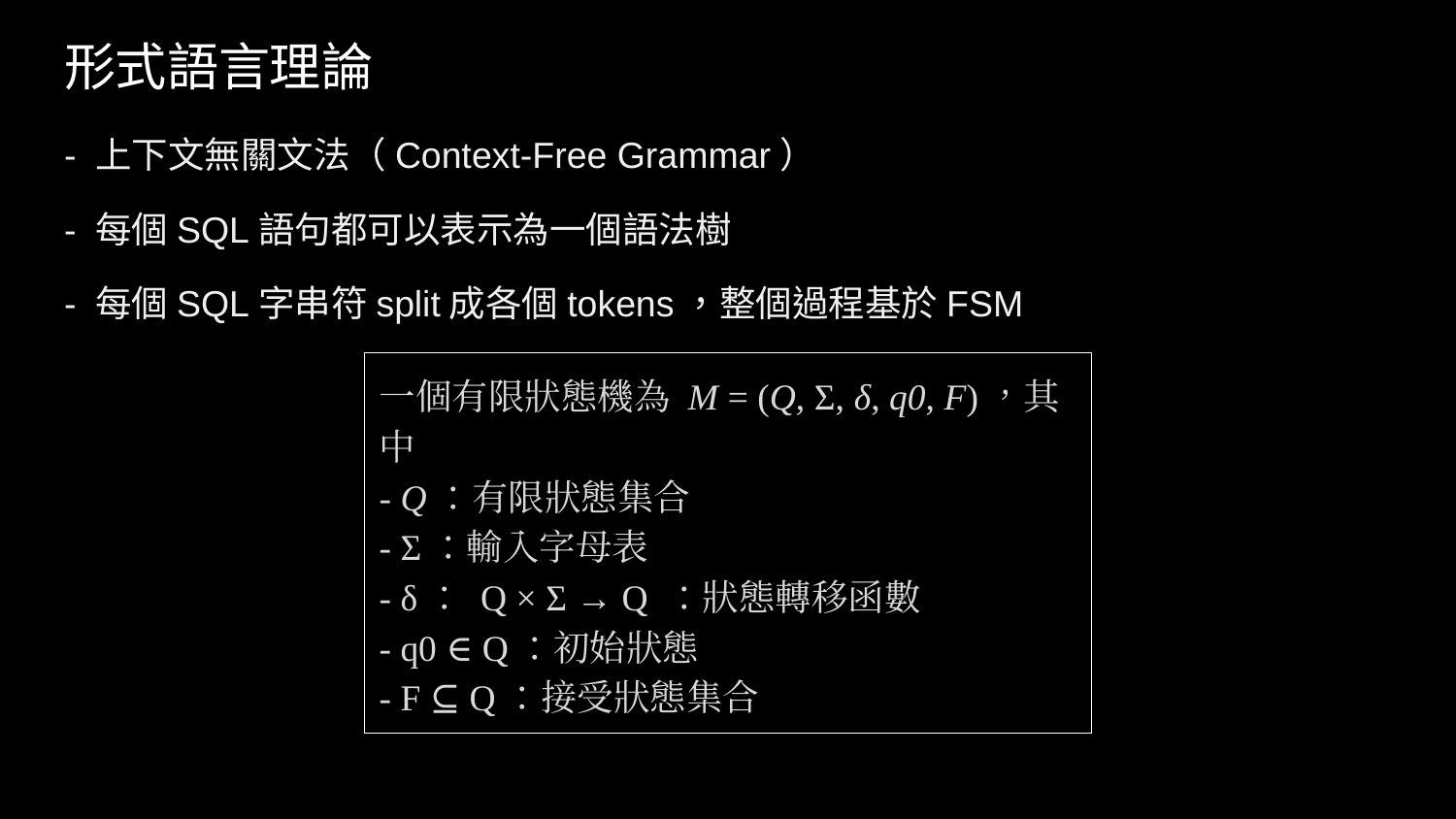

# 形式語言理論
- 上下文無關文法（Context-Free Grammar）
- 每個SQL語句都可以表示為一個語法樹
- 每個SQL字串符split成各個tokens，整個過程基於FSM
一個有限狀態機為 M = (Q, Σ, δ, q0, F)，其中
- Q：有限狀態集合
- Σ：輸入字母表
- δ： Q × Σ → Q ：狀態轉移函數
- q0 ∈ Q：初始狀態
- F ⊆ Q：接受狀態集合